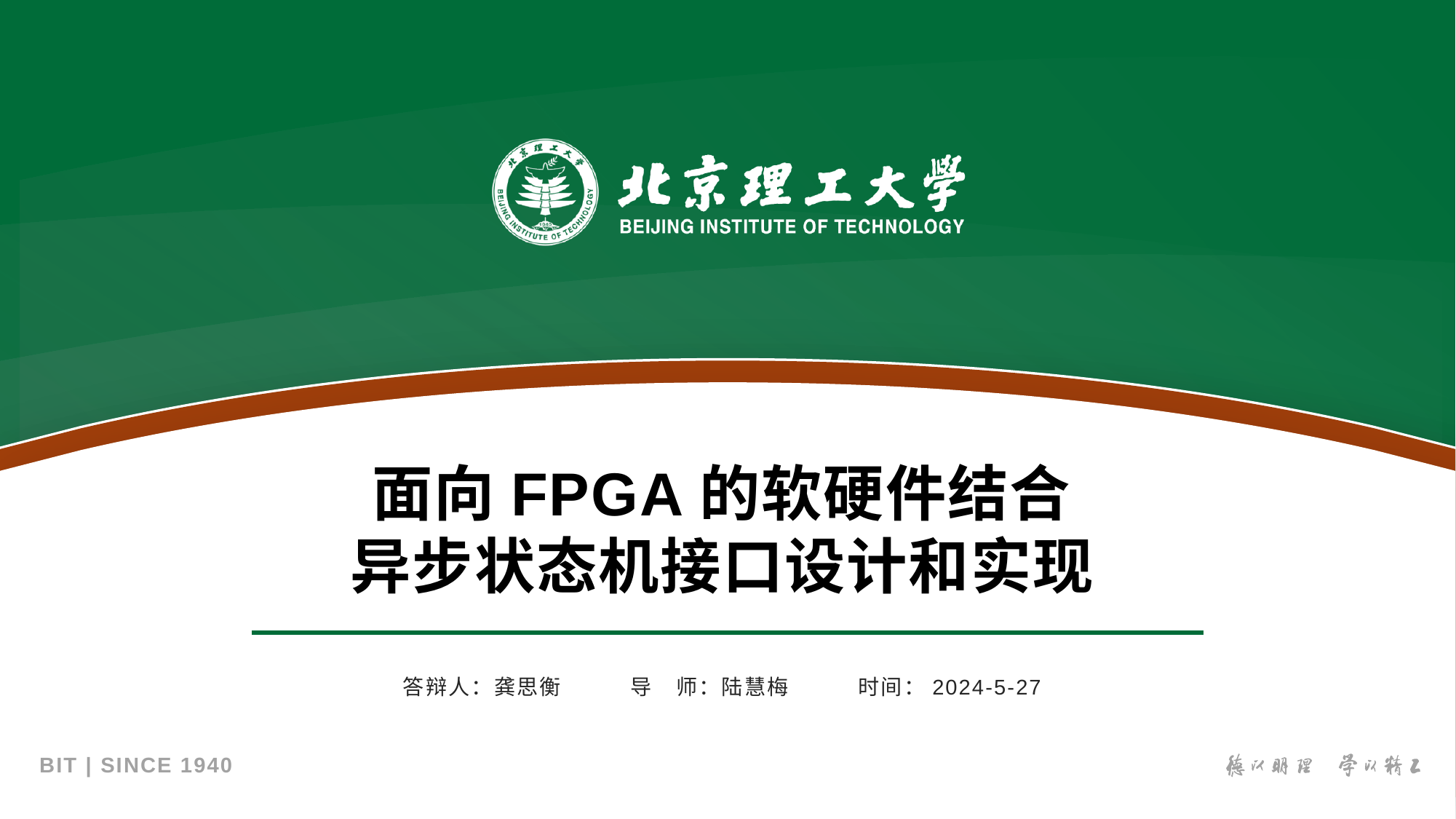

# 面向FPGA的软硬件结合 异步状态机接口设计和实现
答辩人：龚思衡　　　导　师：陆慧梅　　　时间：2024-5-27